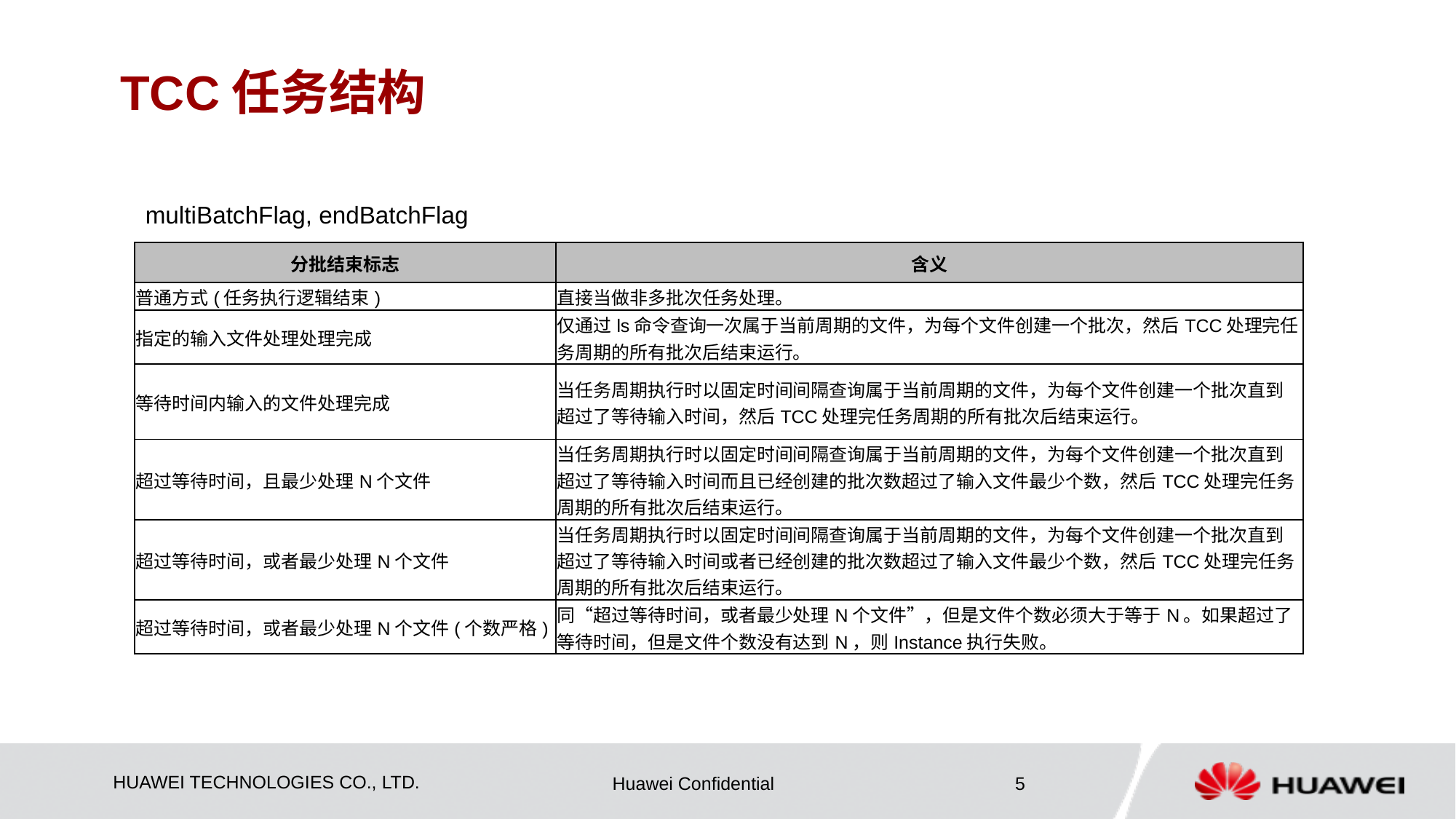

# TCC任务结构
multiBatchFlag, endBatchFlag
| 分批结束标志 | 含义 |
| --- | --- |
| 普通方式(任务执行逻辑结束) | 直接当做非多批次任务处理。 |
| 指定的输入文件处理处理完成 | 仅通过ls命令查询一次属于当前周期的文件，为每个文件创建一个批次，然后TCC处理完任务周期的所有批次后结束运行。 |
| 等待时间内输入的文件处理完成 | 当任务周期执行时以固定时间间隔查询属于当前周期的文件，为每个文件创建一个批次直到超过了等待输入时间，然后TCC处理完任务周期的所有批次后结束运行。 |
| 超过等待时间，且最少处理N个文件 | 当任务周期执行时以固定时间间隔查询属于当前周期的文件，为每个文件创建一个批次直到超过了等待输入时间而且已经创建的批次数超过了输入文件最少个数，然后TCC处理完任务周期的所有批次后结束运行。 |
| 超过等待时间，或者最少处理N个文件 | 当任务周期执行时以固定时间间隔查询属于当前周期的文件，为每个文件创建一个批次直到超过了等待输入时间或者已经创建的批次数超过了输入文件最少个数，然后TCC处理完任务周期的所有批次后结束运行。 |
| 超过等待时间，或者最少处理N个文件(个数严格) | 同“超过等待时间，或者最少处理N个文件”，但是文件个数必须大于等于N。如果超过了等待时间，但是文件个数没有达到N，则Instance执行失败。 |